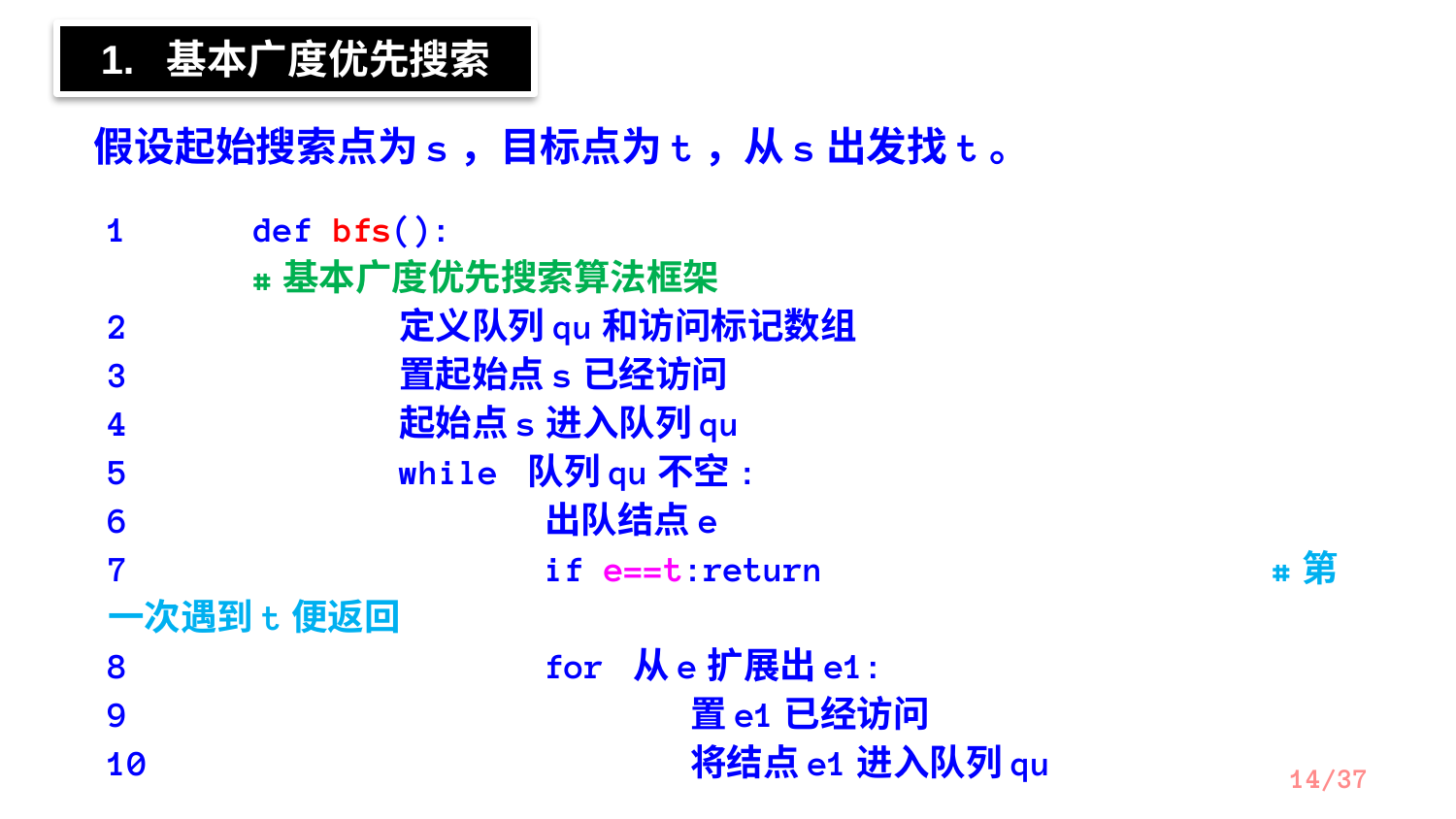

1.  基本广度优先搜索
假设起始搜索点为s，目标点为t，从s出发找t。
1	def bfs():							#基本广度优先搜索算法框架
2		定义队列qu和访问标记数组
3		置起始点s已经访问
4		起始点s进入队列qu
5		while 队列qu不空:
6			出队结点e
7			if e==t:return				#第一次遇到t便返回
8			for 从e扩展出e1:
9				置e1已经访问
10				将结点e1进入队列qu
14/37